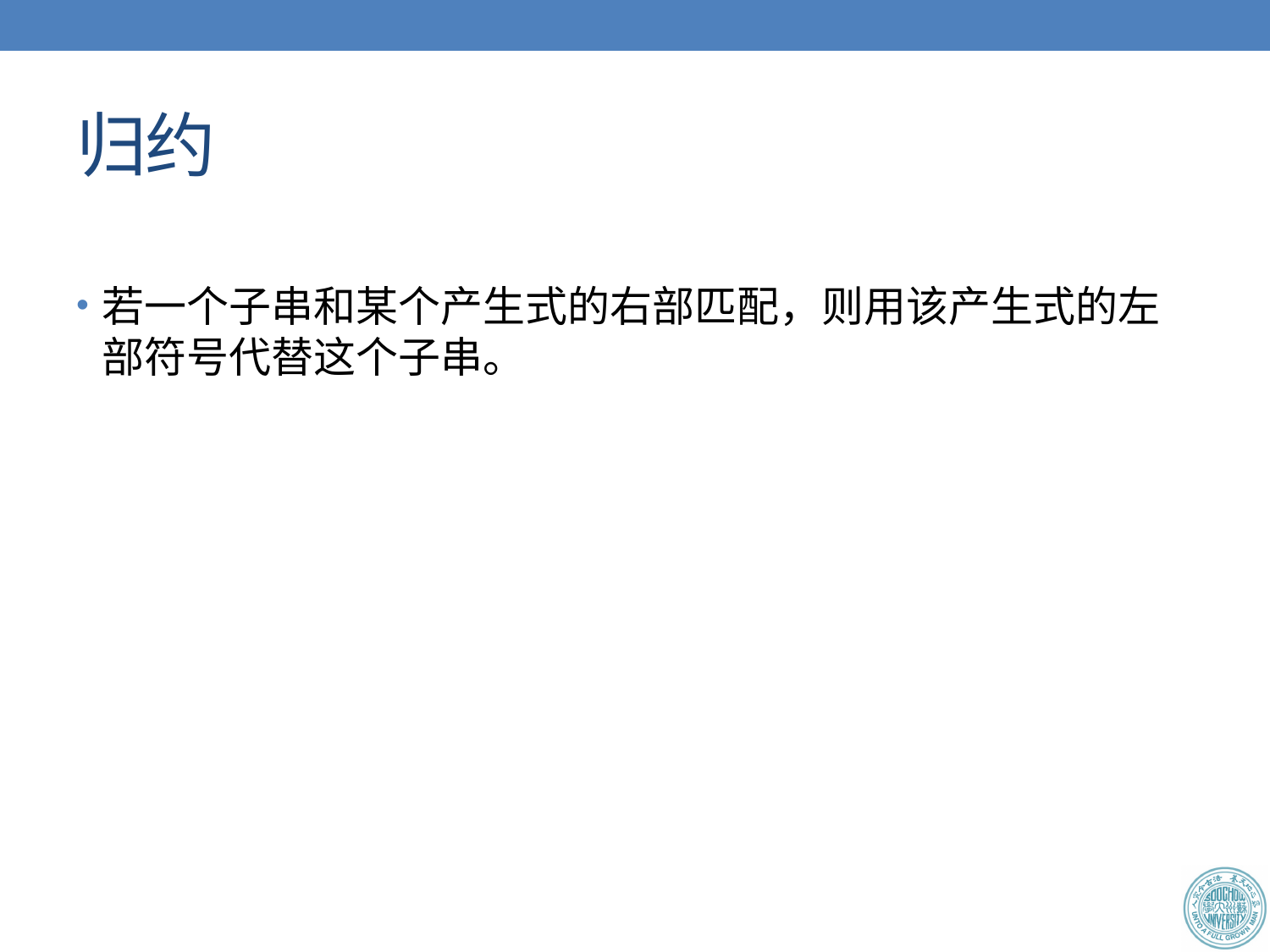

# 归约

若一个子串和某个产生式的右部匹配，则用该产生式的左部符号代替这个子串。